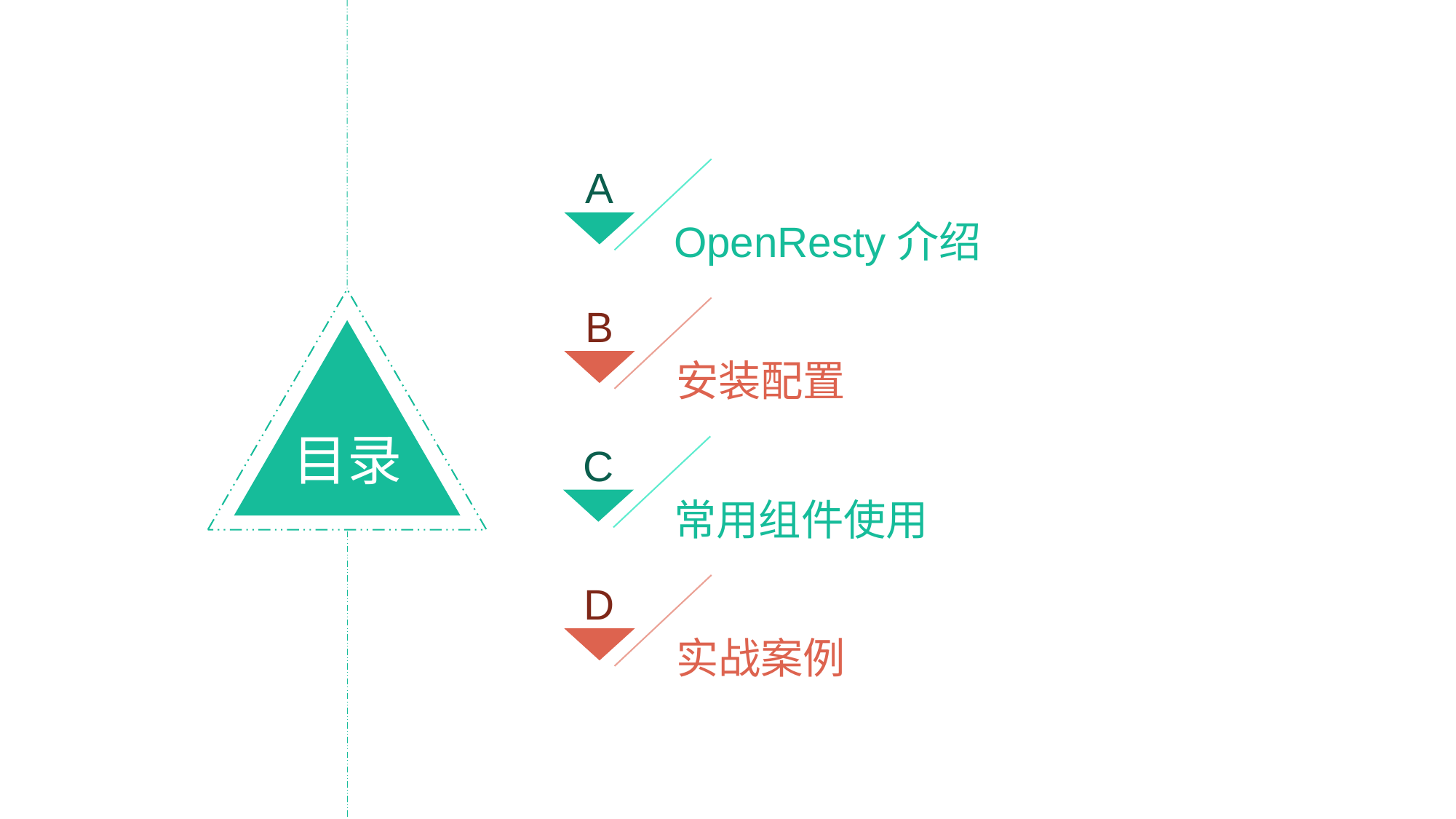

A
OpenResty介绍

B
安装配置

目录
C
常用组件使用

D
实战案例